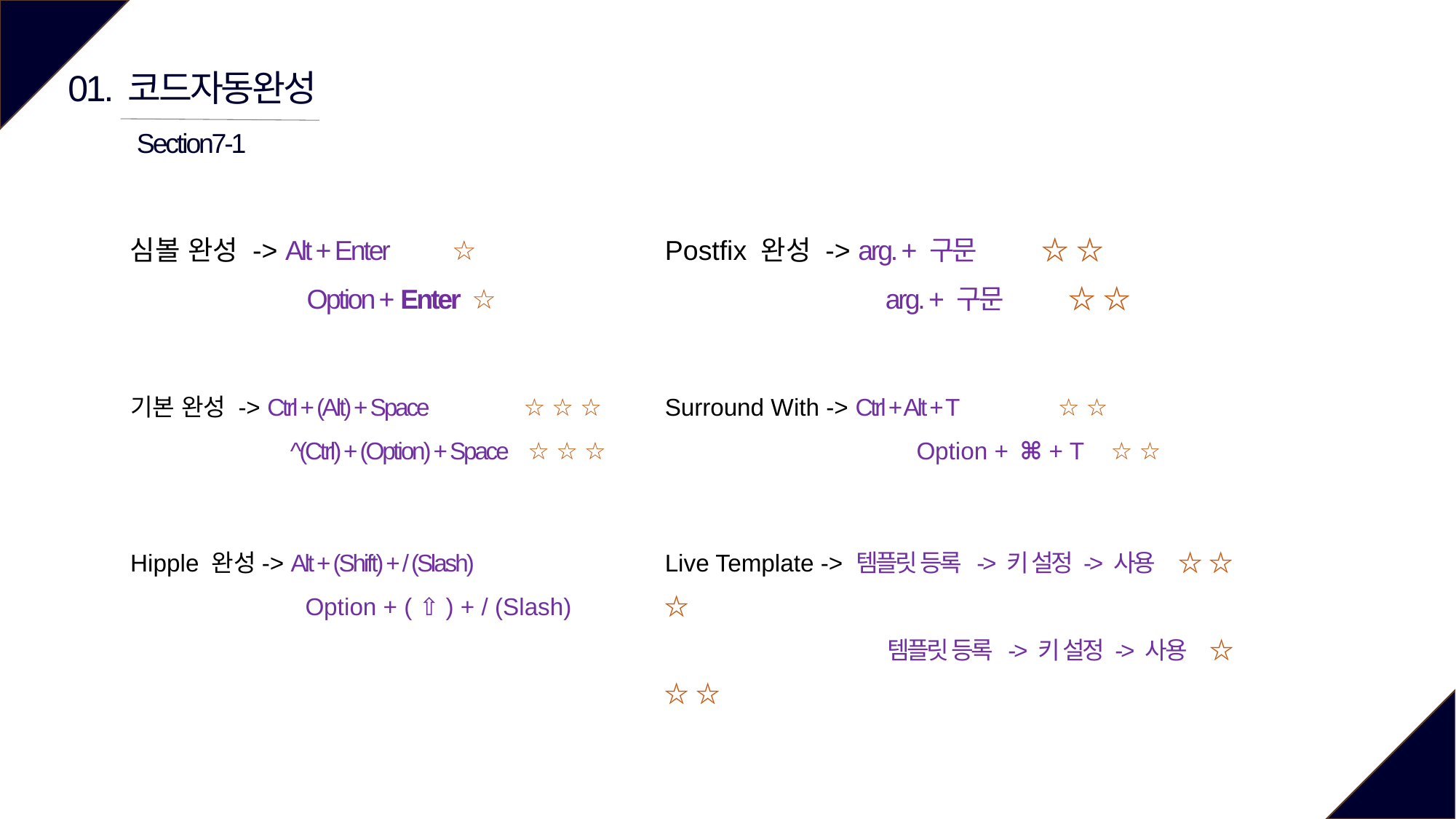

01.
코드자동완성
Section7-1
심볼 완성 -> Alt + Enter        ☆
                                 Option + Enter  ☆
Postfix 완성 -> arg. + 구문            ☆ ☆
                            arg. + 구문            ☆ ☆
기본 완성 -> Ctrl + (Alt) + Space                     ☆ ☆ ☆
                                    ^(Ctrl) + (Option) + Space    ☆ ☆ ☆
Surround With -> Ctrl + Alt + T                      ☆ ☆
                                                        Option +  ⌘ + T    ☆ ☆
Live Template -> 템플릿 등록  -> 키 설정 -> 사용     ☆ ☆ ☆
                                 템플릿 등록  -> 키 설정 -> 사용     ☆ ☆ ☆
Hipple 완성-> Alt + (Shift) + / (Slash)
                          Option + ( ⇧ ) + / (Slash)